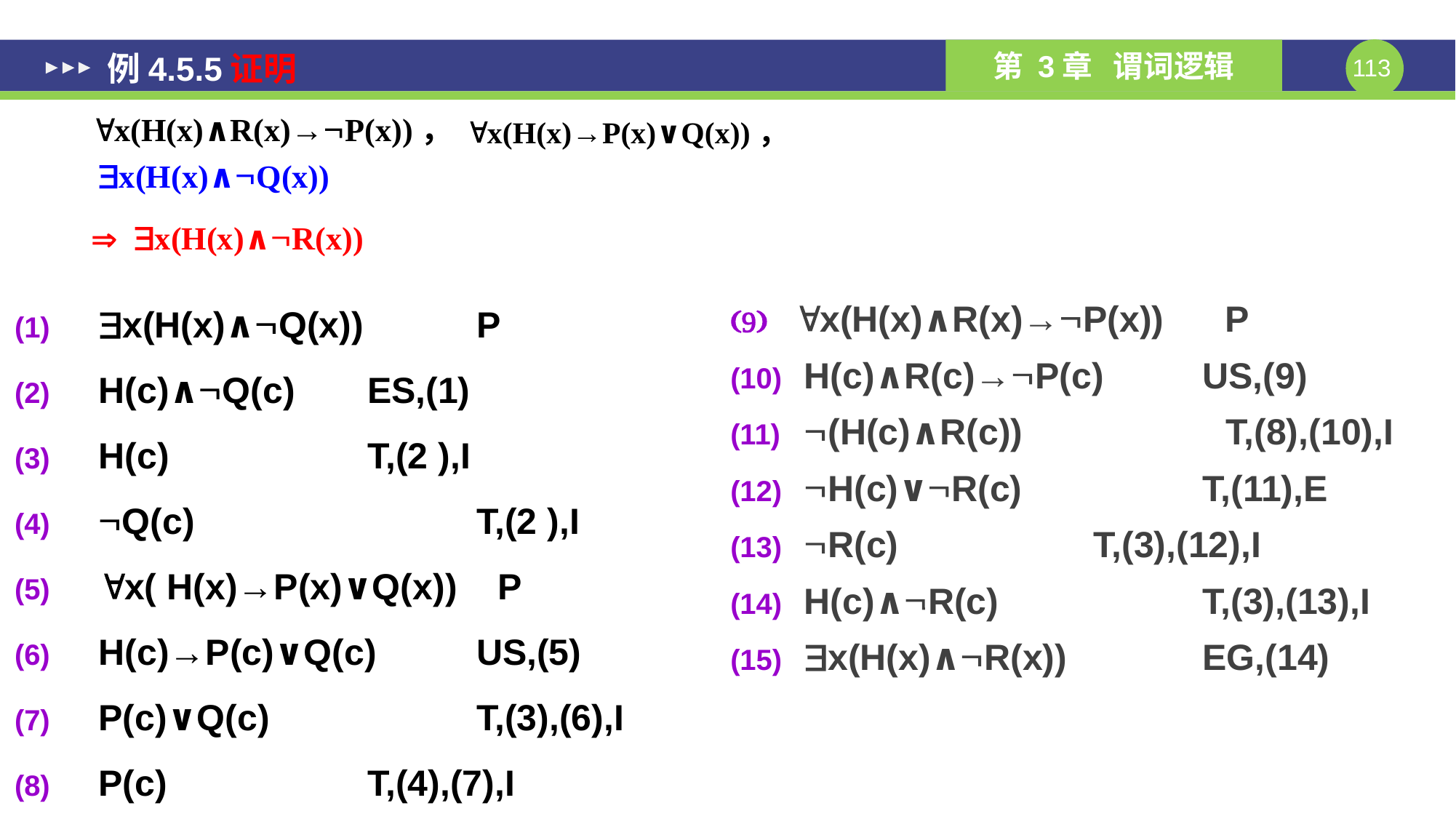

# 例4.5.5证明
∀x(H(x)∧R(x)→¬P(x))，
∀x(H(x)→P(x)∨Q(x))，
∃x(H(x)∧¬Q(x))
⇒  ∃x(H(x)∧¬R(x))
  ∃x(H(x)∧¬Q(x))	       P
  H(c)∧¬Q(c)	       ES,(1)
  H(c)		       T,(2 ),I
  ¬Q(c)		       T,(2 ),I
  ∀x( H(x)→P(x)∨Q(x))    P
  H(c)→P(c)∨Q(c)	       US,(5)
  P(c)∨Q(c)		       T,(3),(6),I
  P(c)		       T,(4),(7),I
∀x(H(x)∧R(x)→¬P(x))      P
 H(c)∧R(c)→¬P(c)	        US,(9)
 ¬(H(c)∧R(c))                    T,(8),(10),I
 ¬H(c)∨¬R(c)	        T,(11),E
 ¬R(c)		        T,(3),(12),I
 H(c)∧¬R(c)		        T,(3),(13),I
 ∃x(H(x)∧¬R(x))	        EG,(14)